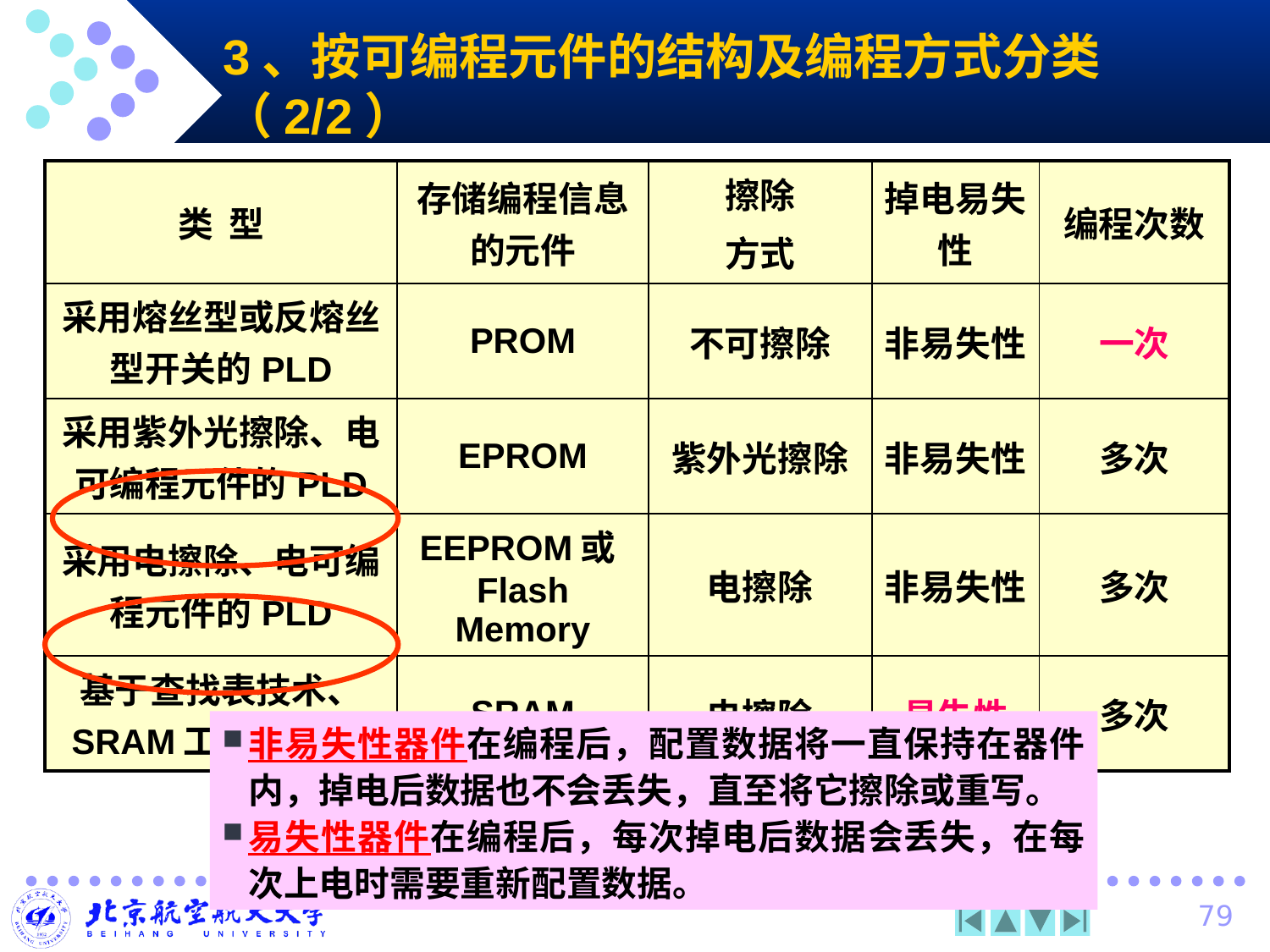

# 3、按可编程元件的结构及编程方式分类 （2/2）
| 类 型 | 存储编程信息的元件 | 擦除 方式 | 掉电易失性 | 编程次数 |
| --- | --- | --- | --- | --- |
| 采用熔丝型或反熔丝型开关的PLD | PROM | 不可擦除 | 非易失性 | 一次 |
| 采用紫外光擦除、电可编程元件的PLD | EPROM | 紫外光擦除 | 非易失性 | 多次 |
| 采用电擦除、电可编程元件的PLD | EEPROM或Flash Memory | 电擦除 | 非易失性 | 多次 |
| 基于查找表技术、 SRAM工艺的PLD | SRAM | 电擦除 | 易失性 | 多次 |

非易失性器件在编程后，配置数据将一直保持在器件内，掉电后数据也不会丢失，直至将它擦除或重写。
易失性器件在编程后，每次掉电后数据会丢失，在每次上电时需要重新配置数据。
79